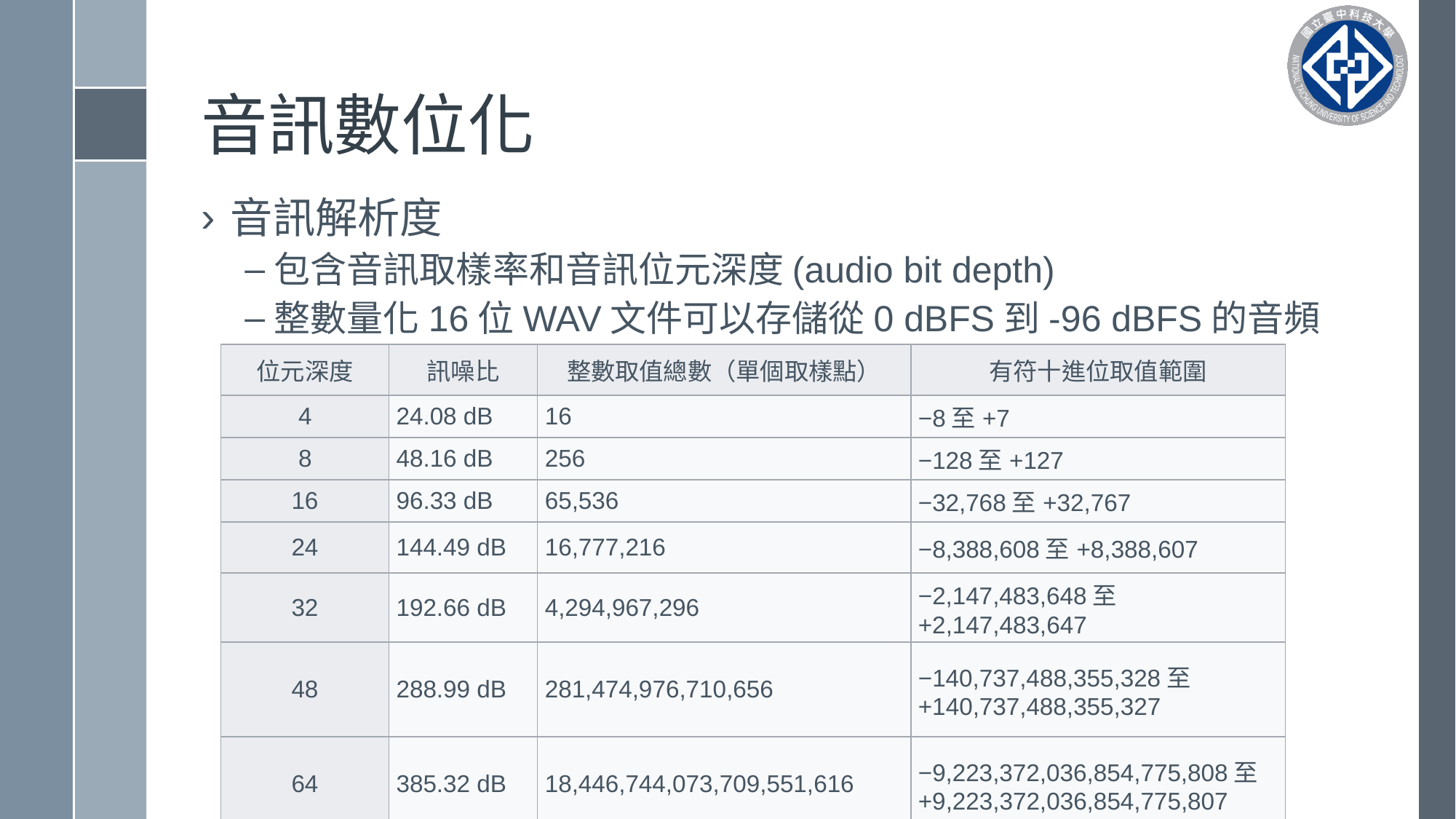

# 音訊數位化
音訊解析度
包含音訊取樣率和音訊位元深度(audio bit depth)
整數量化16位WAV文件可以存儲從0 dBFS到-96 dBFS的音頻

| 位元深度 | 訊噪比 | 整數取值總數（單個取樣點） | 有符十進位取值範圍 |
| --- | --- | --- | --- |
| 4 | 24.08 dB | 16 | −8至+7 |
| 8 | 48.16 dB | 256 | −128至+127 |
| 16 | 96.33 dB | 65,536 | −32,768至+32,767 |
| 24 | 144.49 dB | 16,777,216 | −8,388,608至+8,388,607 |
| 32 | 192.66 dB | 4,294,967,296 | −2,147,483,648至+2,147,483,647 |
| 48 | 288.99 dB | 281,474,976,710,656 | −140,737,488,355,328至+140,737,488,355,327 |
| 64 | 385.32 dB | 18,446,744,073,709,551,616 | −9,223,372,036,854,775,808至+9,223,372,036,854,775,807 |